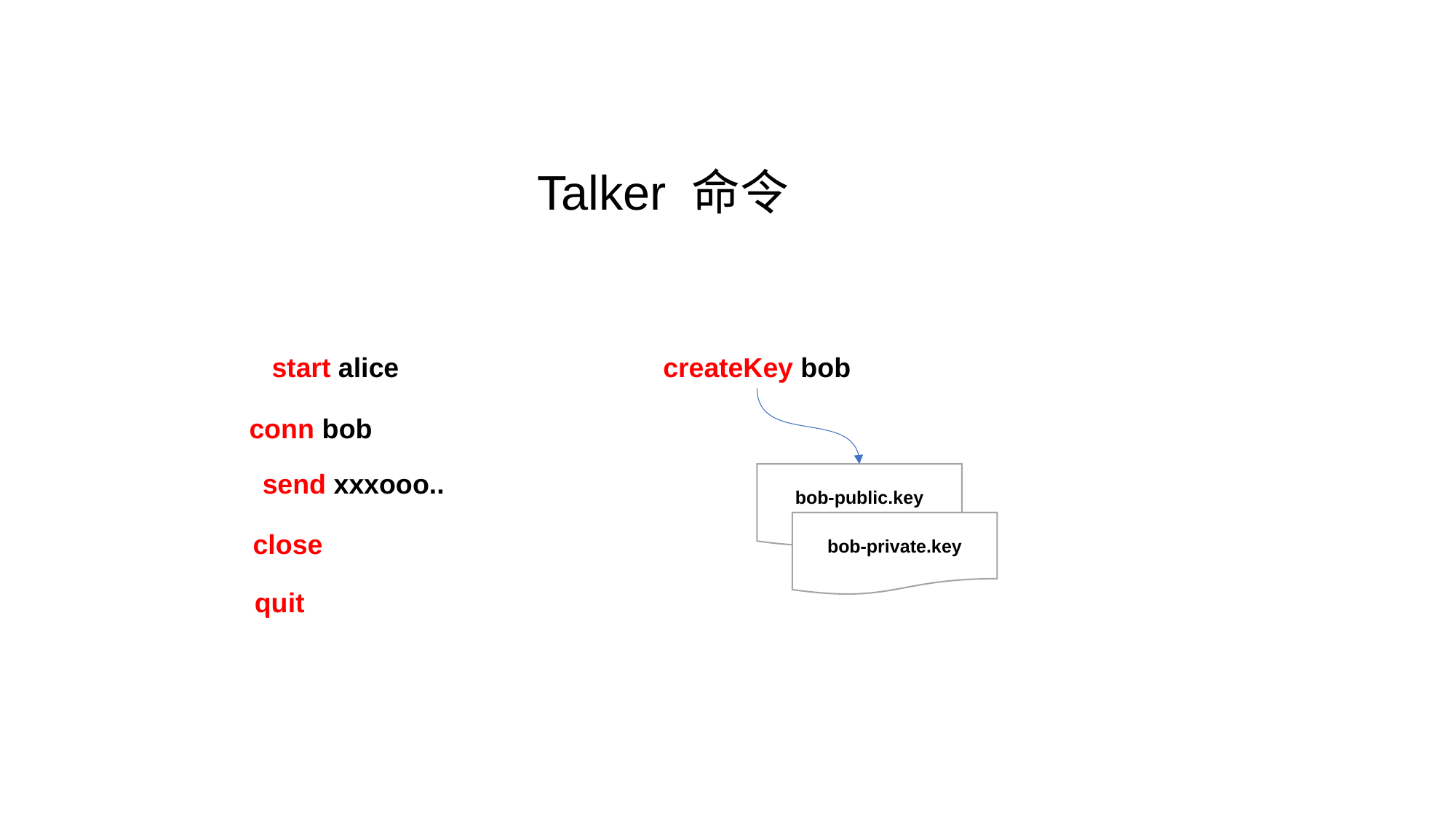

Talker 命令
createKey bob
start alice
conn bob
send xxxooo..
bob-public.key
bob-private.key
close
quit